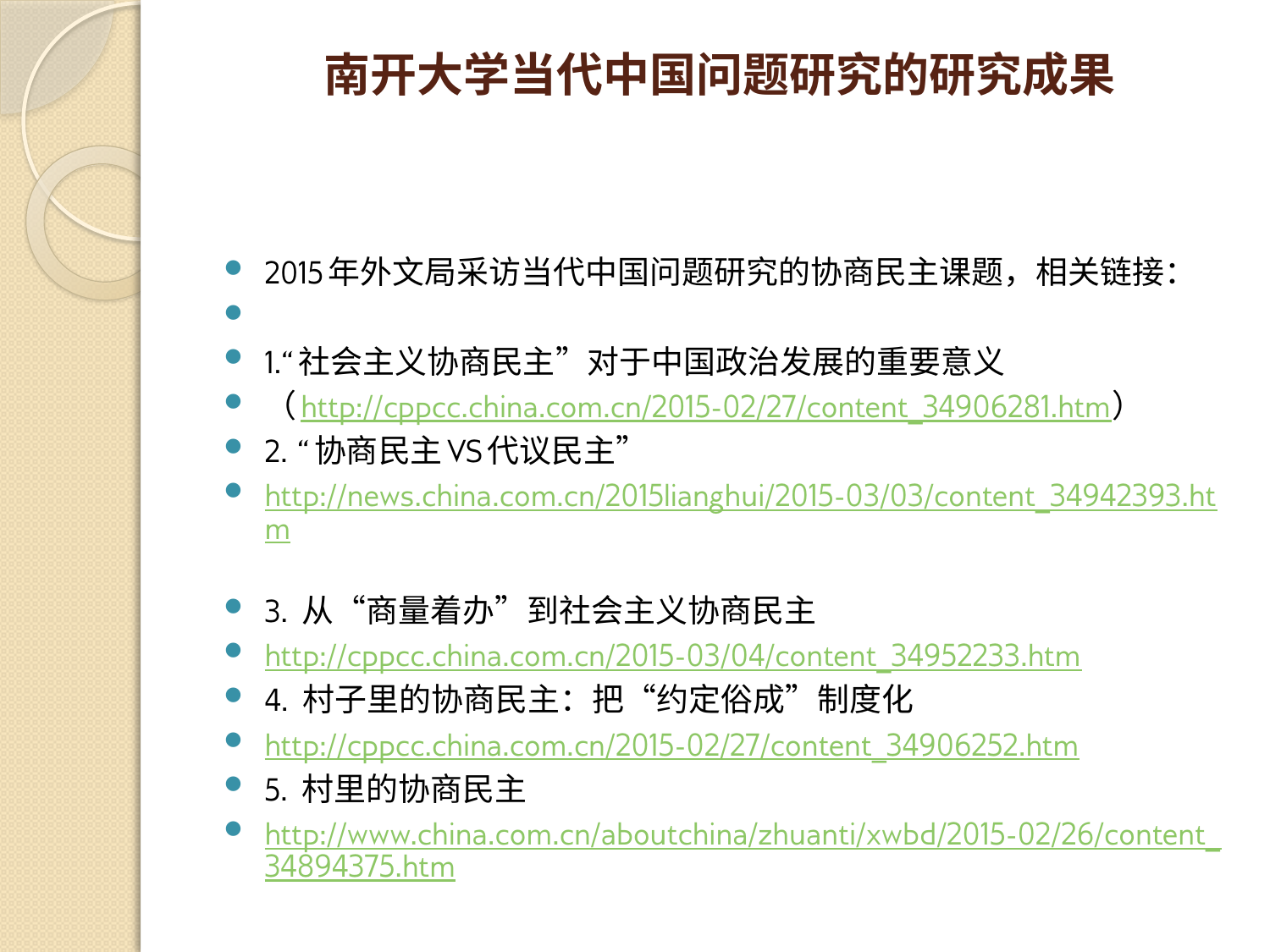

# 南开大学当代中国问题研究的研究成果

2015年外文局采访当代中国问题研究的协商民主课题，相关链接：

1.“社会主义协商民主”对于中国政治发展的重要意义
（http://cppcc.china.com.cn/2015-02/27/content_34906281.htm）
2. “协商民主VS代议民主”
http://news.china.com.cn/2015lianghui/2015-03/03/content_34942393.htm
3. 从“商量着办”到社会主义协商民主
http://cppcc.china.com.cn/2015-03/04/content_34952233.htm
4. 村子里的协商民主：把“约定俗成”制度化
http://cppcc.china.com.cn/2015-02/27/content_34906252.htm
5. 村里的协商民主
http://www.china.com.cn/aboutchina/zhuanti/xwbd/2015-02/26/content_34894375.htm